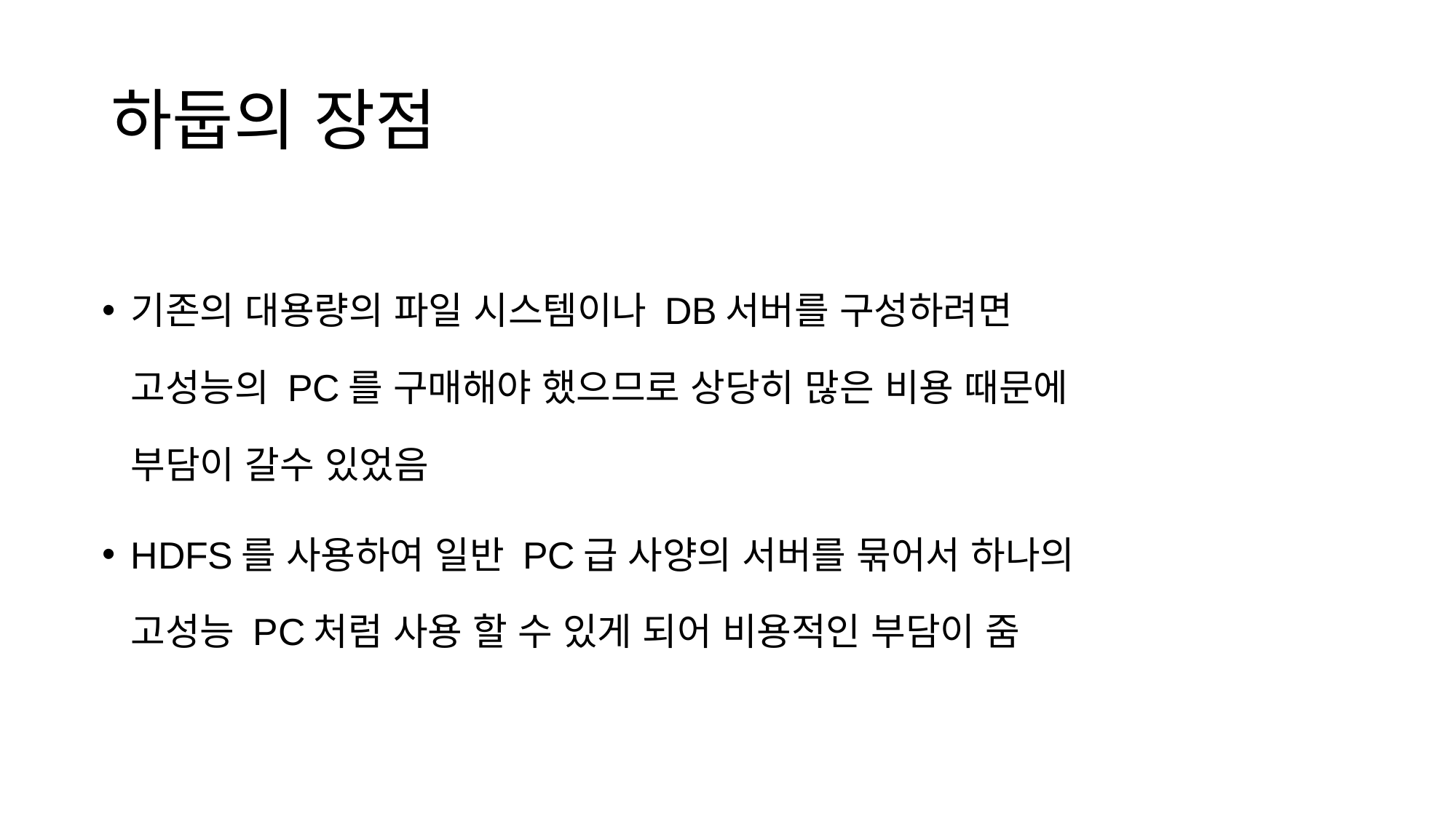

# 하둡의 장점

기존의 대용량의 파일 시스템이나 DB서버를 구성하려면 고성능의 PC를 구매해야 했으므로 상당히 많은 비용 때문에 부담이 갈수 있었음
HDFS를 사용하여 일반 PC급 사양의 서버를 묶어서 하나의 고성능 PC처럼 사용 할 수 있게 되어 비용적인 부담이 줌